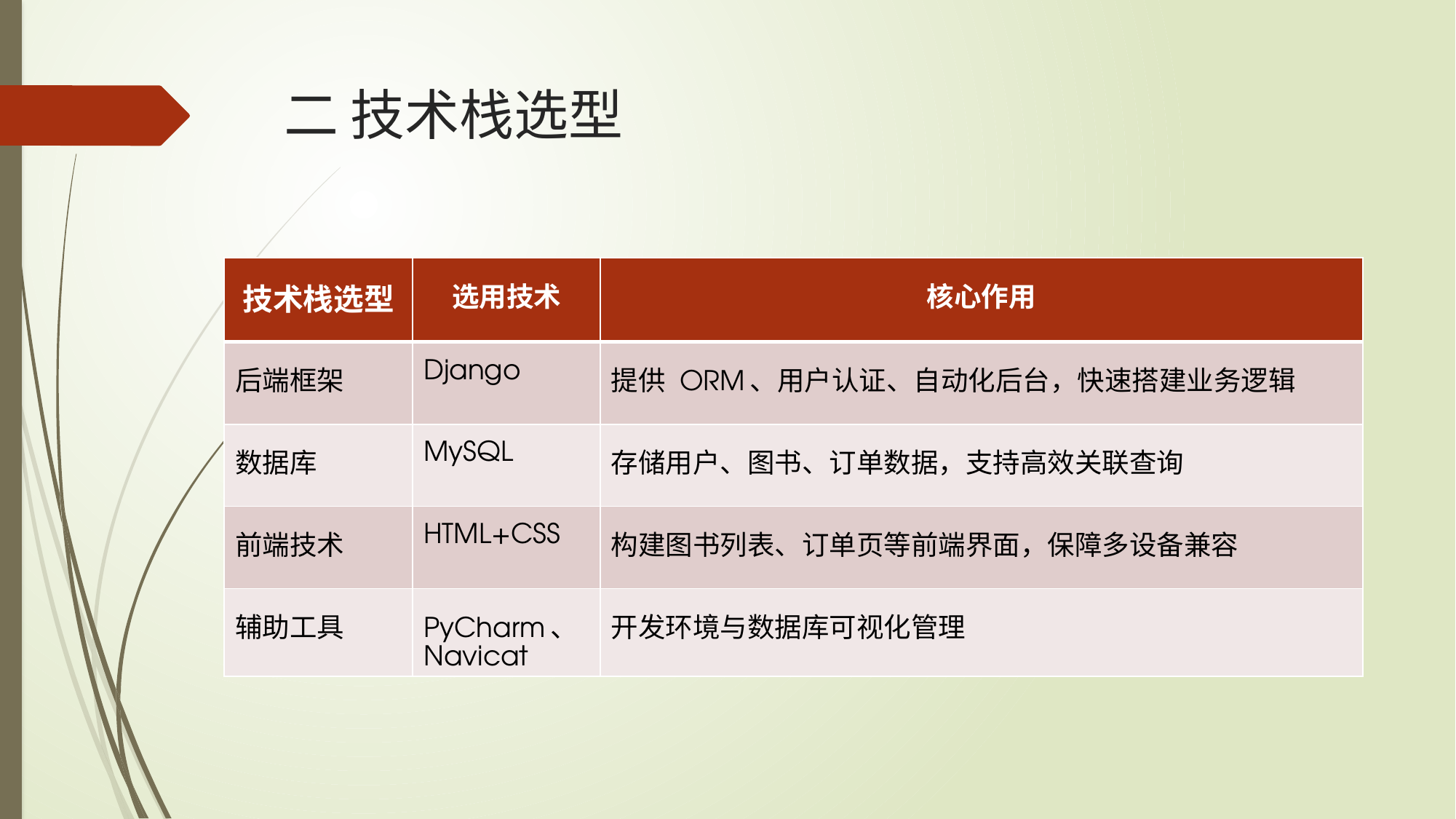

# 二 技术栈选型
| 技术栈选型 | 选用技术 | 核心作用 |
| --- | --- | --- |
| 后端框架 | Django | 提供 ORM、用户认证、自动化后台，快速搭建业务逻辑 |
| 数据库 | MySQL | 存储用户、图书、订单数据，支持高效关联查询 |
| 前端技术 | HTML+CSS | 构建图书列表、订单页等前端界面，保障多设备兼容 |
| 辅助工具 | PyCharm、Navicat | 开发环境与数据库可视化管理 |